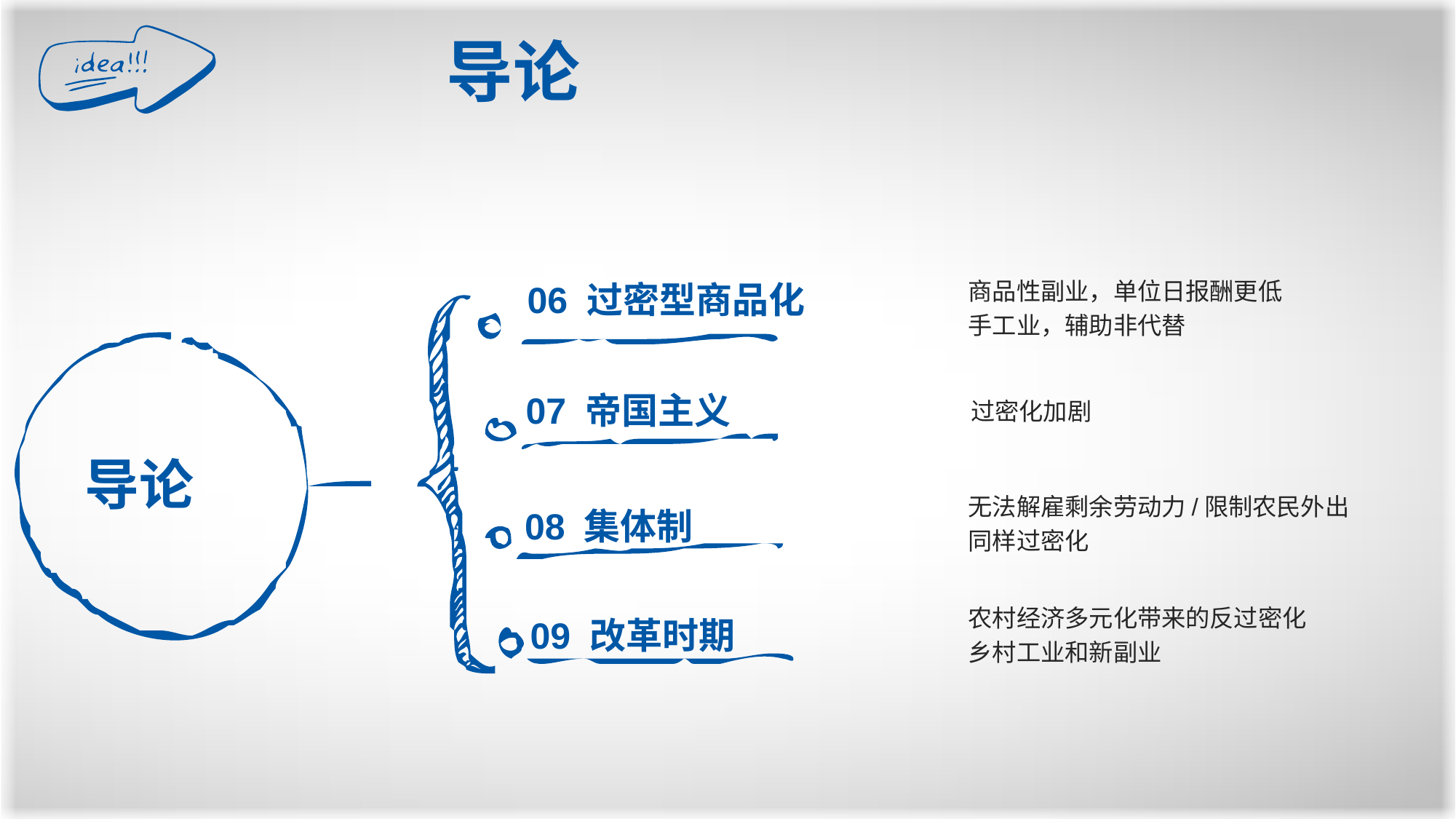

导论
商品性副业，单位日报酬更低
手工业，辅助非代替
06 过密型商品化

导论
07 帝国主义
过密化加剧

无法解雇剩余劳动力/限制农民外出
同样过密化
08 集体制

农村经济多元化带来的反过密化
乡村工业和新副业
09 改革时期